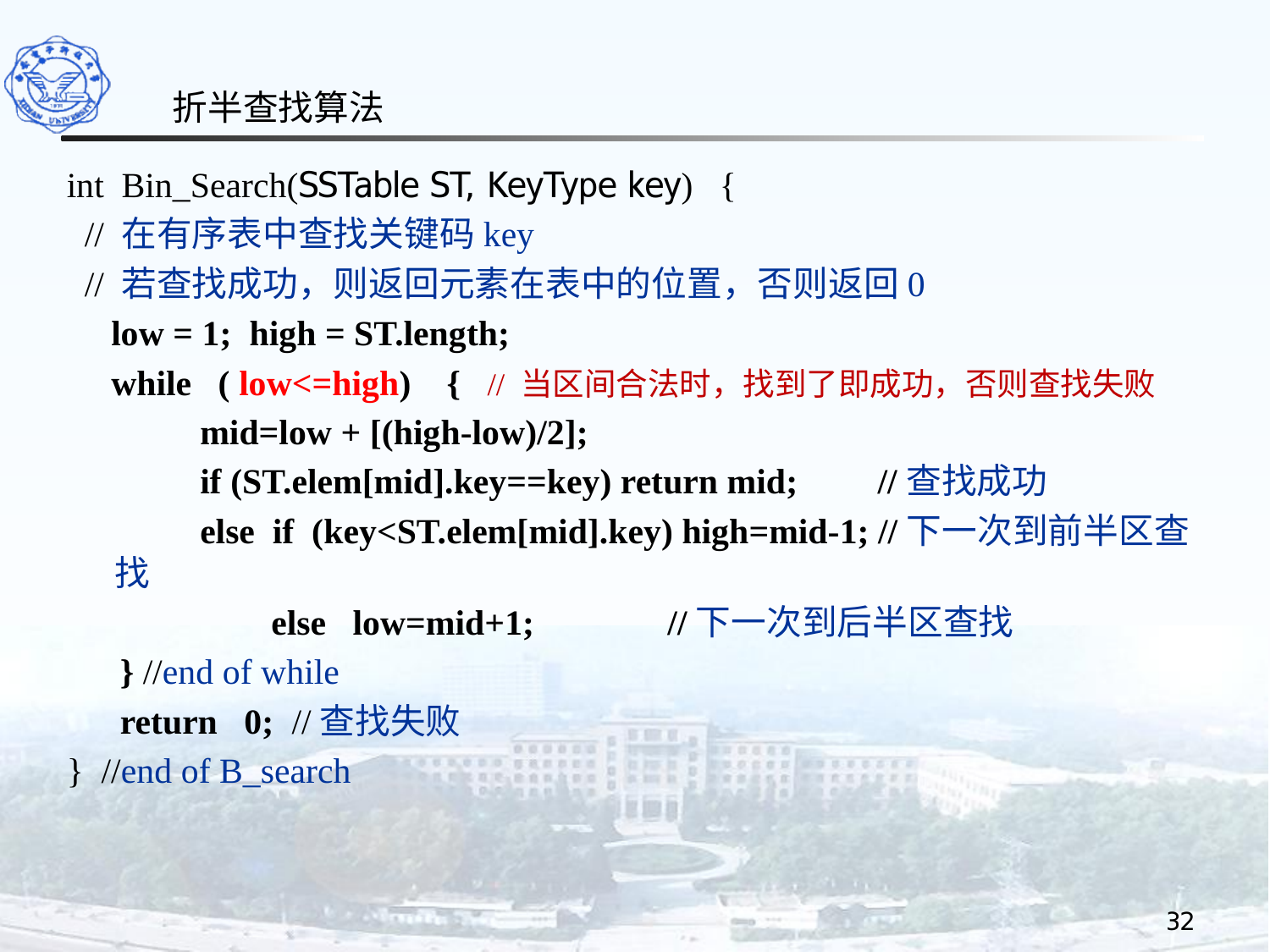

折半查找算法
int  Bin_Search(SSTable ST, KeyType key)   {
  // 在有序表中查找关键码key
  // 若查找成功，则返回元素在表中的位置，否则返回0
     low = 1;  high = ST.length;
     while   ( low<=high)    {   // 当区间合法时，找到了即成功，否则查找失败
               mid=low + [(high-low)/2];
               if (ST.elem[mid].key==key) return mid;         //查找成功
               else  if  (key<ST.elem[mid].key) high=mid-1; //下一次到前半区查找
                       else   low=mid+1;               //下一次到后半区查找
      } //end of while
      return   0;  //查找失败
}  //end of B_search
32